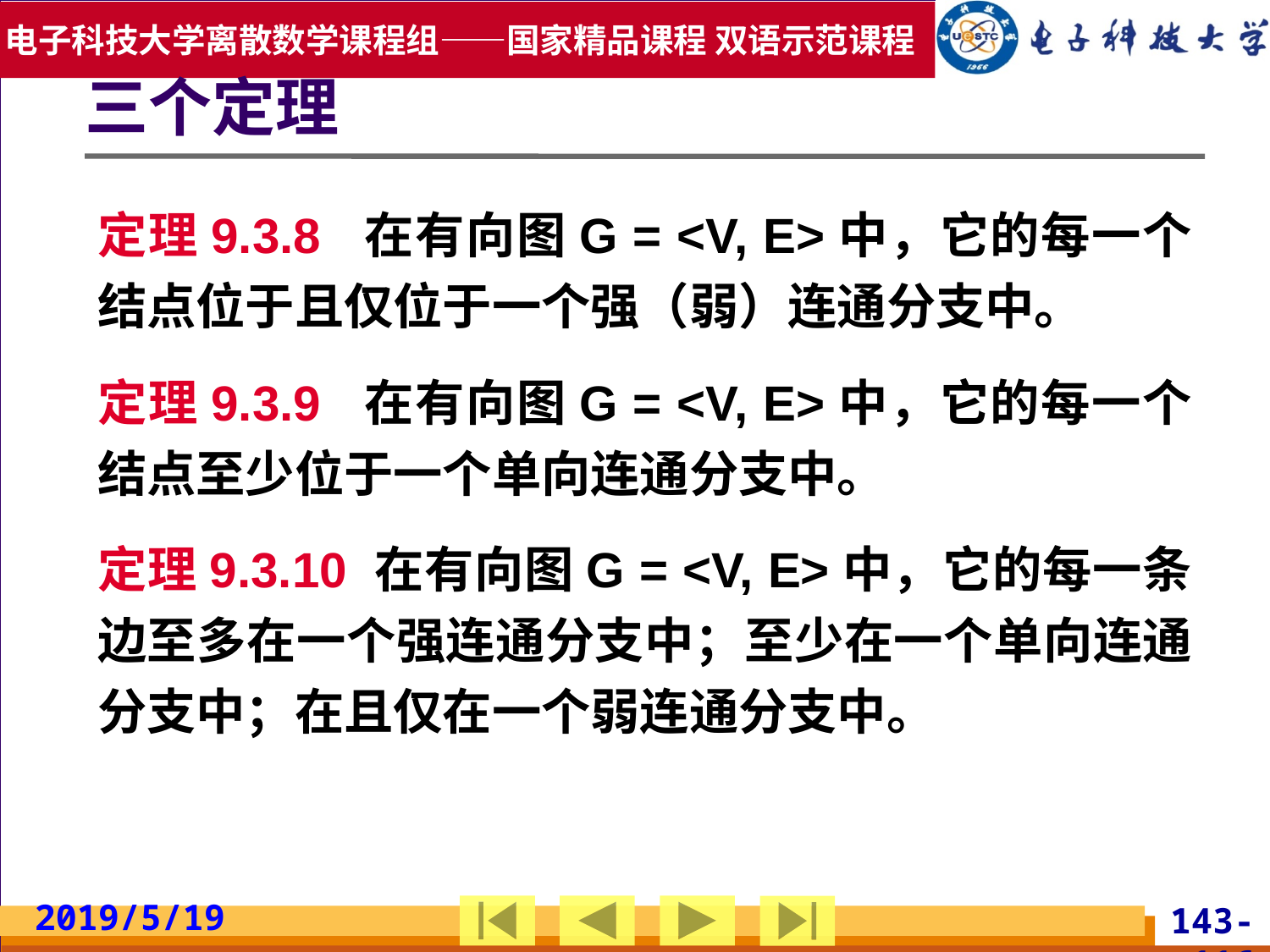

三个定理
定理9.3.8  在有向图G = <V, E>中，它的每一个结点位于且仅位于一个强（弱）连通分支中。
定理9.3.9  在有向图G = <V, E>中，它的每一个结点至少位于一个单向连通分支中。
定理9.3.10 在有向图G = <V, E>中，它的每一条边至多在一个强连通分支中；至少在一个单向连通分支中；在且仅在一个弱连通分支中。
2019/5/19